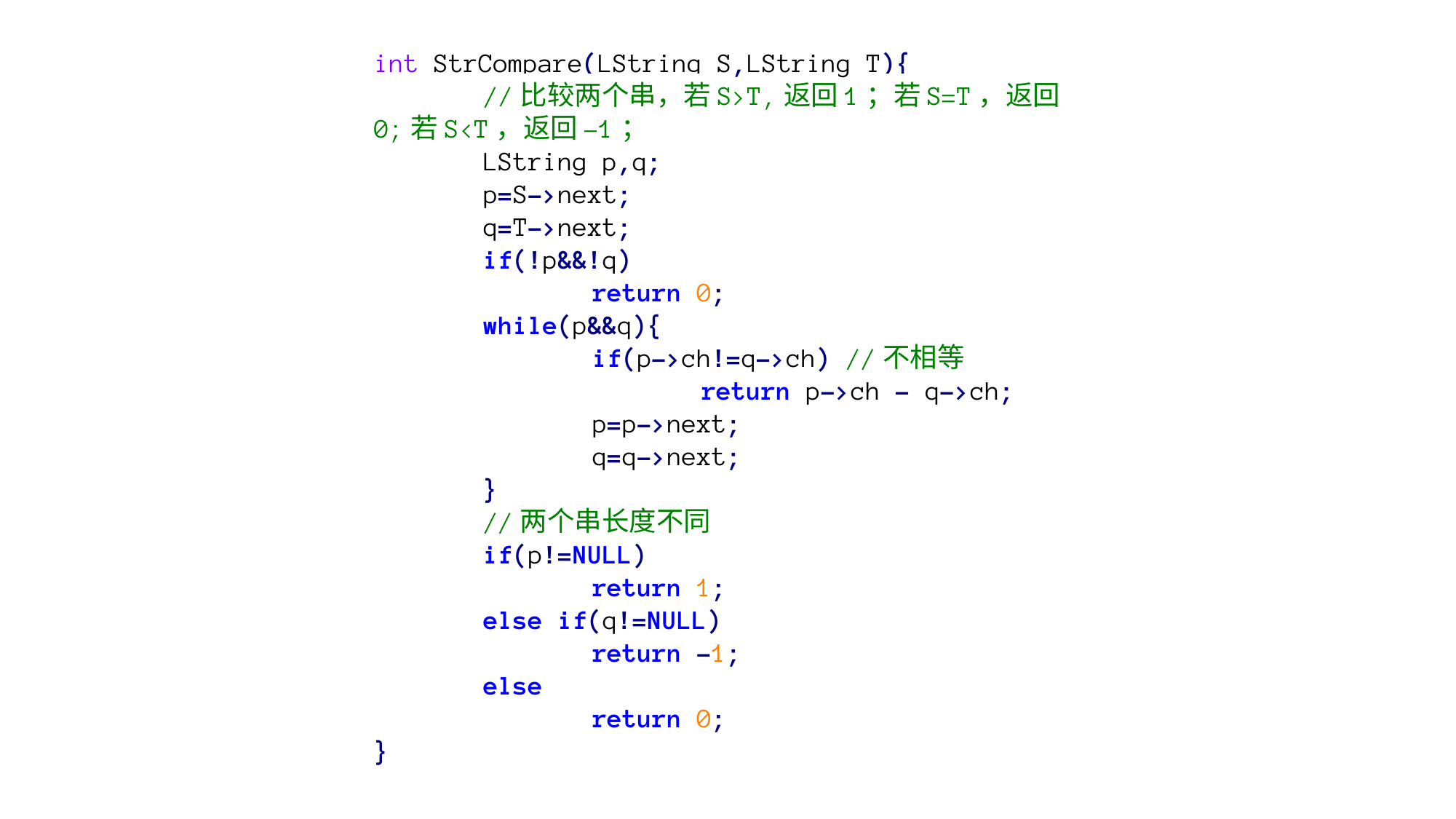

int StrCompare(LString S,LString T){
	//比较两个串，若S>T,返回1；若S=T，返回0;若S<T，返回-1；
	LString p,q;
	p=S->next;
	q=T->next;
	if(!p&&!q)
		return 0;
	while(p&&q){
		if(p->ch!=q->ch) //不相等
			return p->ch - q->ch;
		p=p->next;
		q=q->next;
	}
	//两个串长度不同
	if(p!=NULL)
		return 1;
	else if(q!=NULL)
		return -1;
	else
		return 0;
}